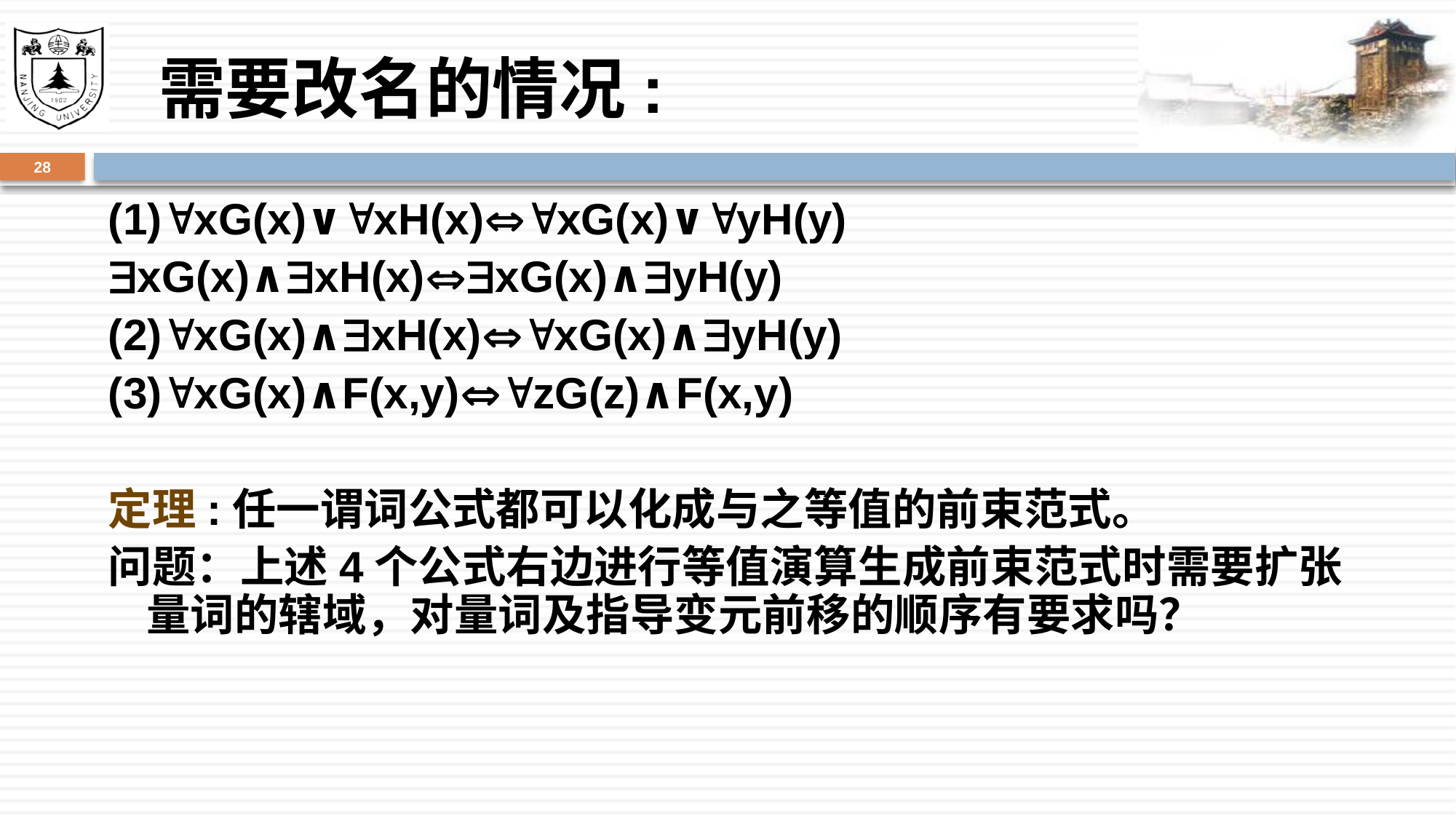

# 需要改名的情况:
28
(1)∀xG(x)∨∀xH(x)⇔∀xG(x)∨∀yH(y)
∃xG(x)∧∃xH(x)⇔∃xG(x)∧∃yH(y)
(2)∀xG(x)∧∃xH(x)⇔∀xG(x)∧∃yH(y)
(3)∀xG(x)∧F(x,y)⇔∀zG(z)∧F(x,y)

定理:任一谓词公式都可以化成与之等值的前束范式。
问题：上述4个公式右边进行等值演算生成前束范式时需要扩张量词的辖域，对量词及指导变元前移的顺序有要求吗？